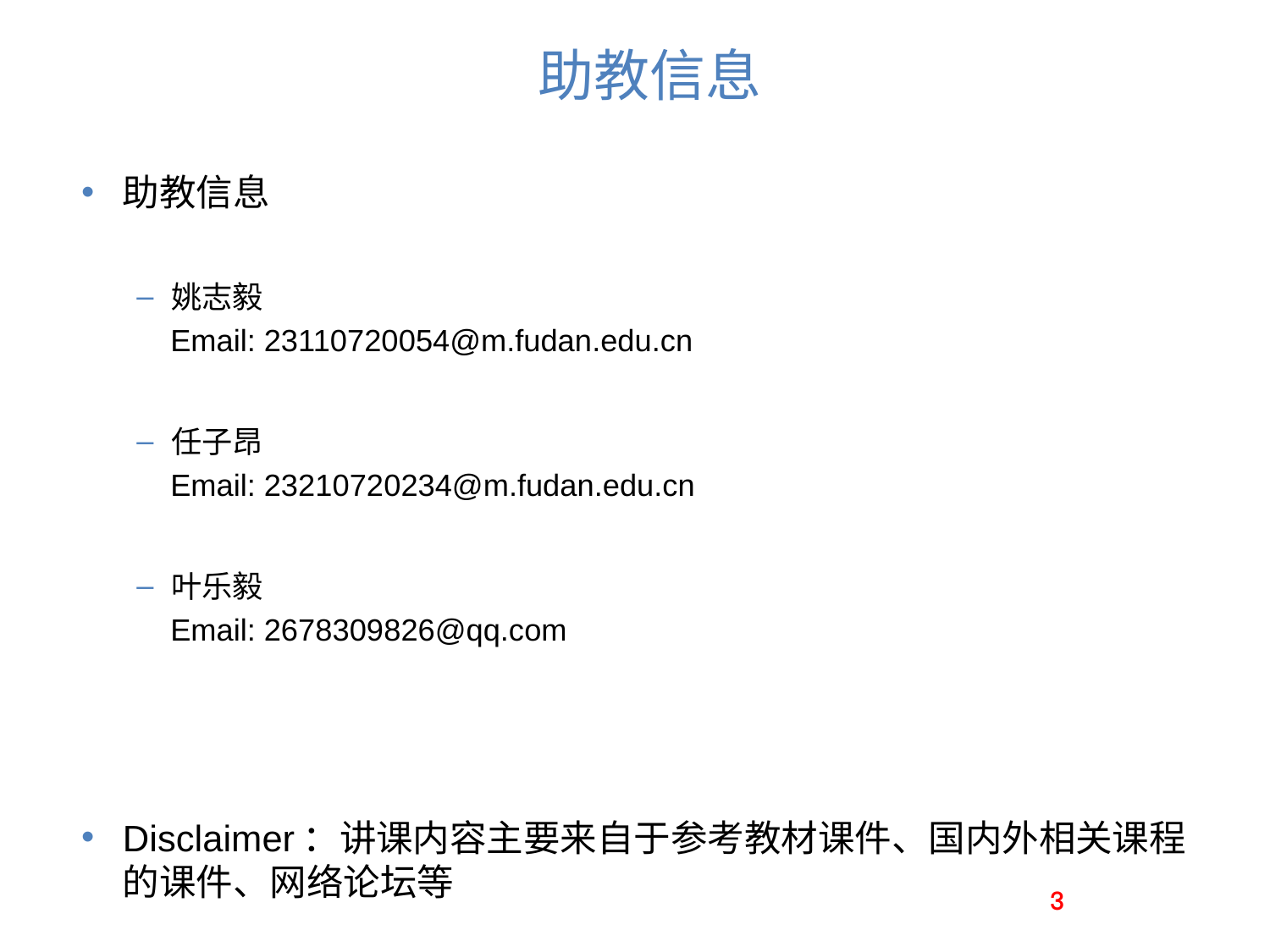

# 助教信息
助教信息

姚志毅
    Email: 23110720054@m.fudan.edu.cn

任子昂
    Email: 23210720234@m.fudan.edu.cn

叶乐毅
    Email: 2678309826@qq.com

Disclaimer：讲课内容主要来自于参考教材课件、国内外相关课程的课件、网络论坛等
3